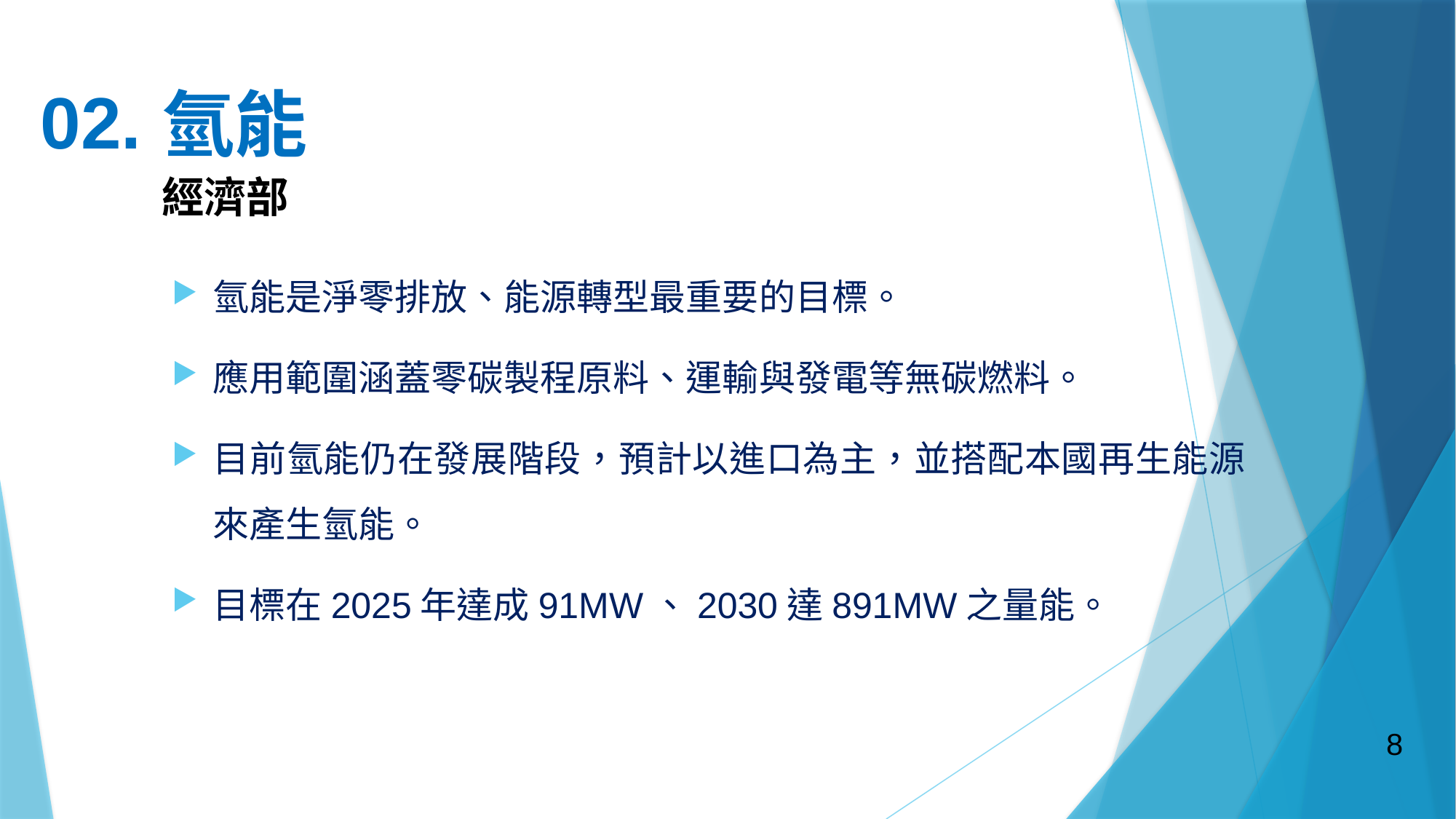

02.
# 氫能
經濟部
氫能是淨零排放、能源轉型最重要的目標。
應用範圍涵蓋零碳製程原料、運輸與發電等無碳燃料。
目前氫能仍在發展階段，預計以進口為主，並搭配本國再生能源來產生氫能。
目標在2025年達成91MW、2030達891MW之量能。

8